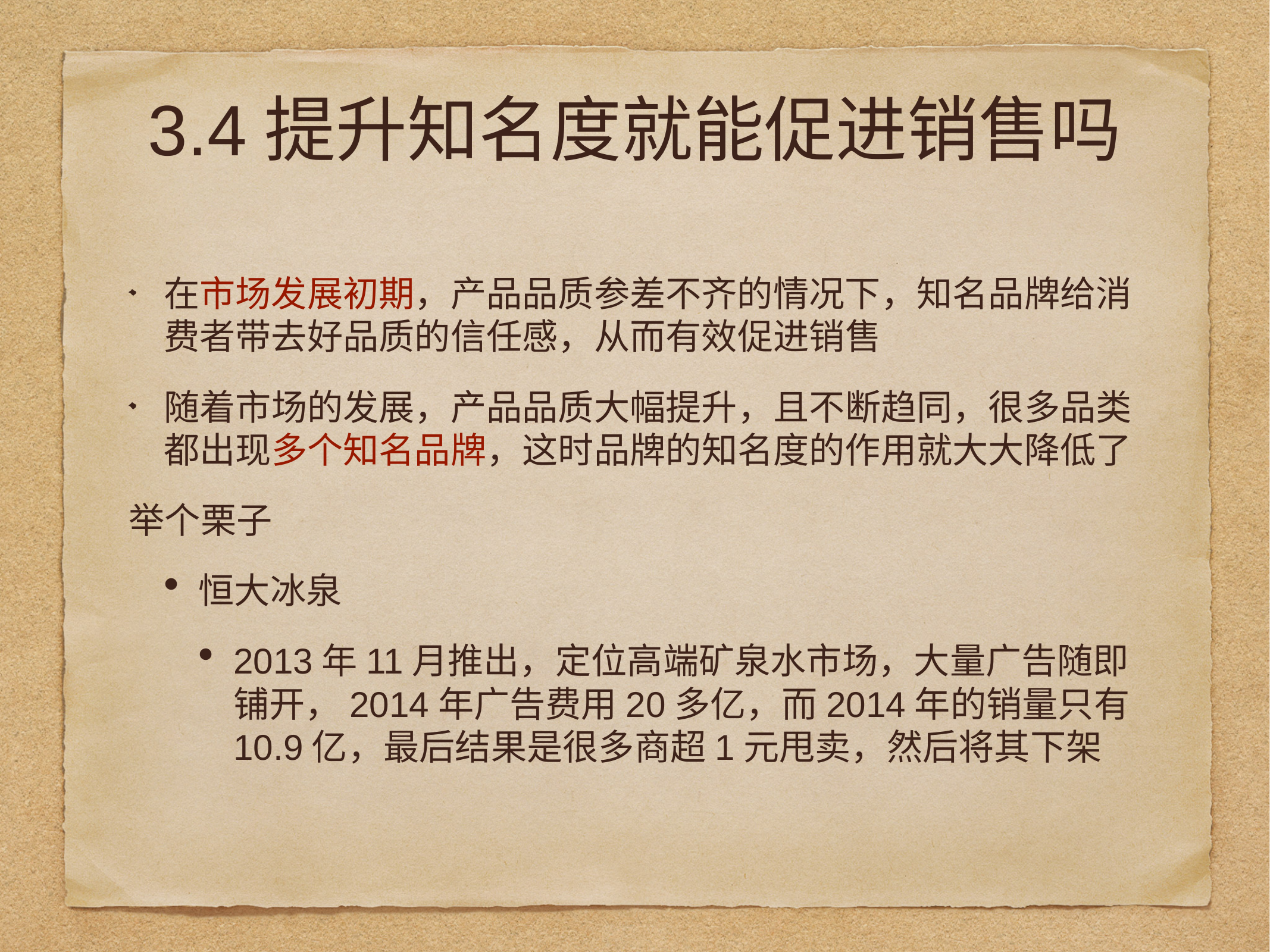

# 3.4提升知名度就能促进销售吗
在市场发展初期，产品品质参差不齐的情况下，知名品牌给消费者带去好品质的信任感，从而有效促进销售
随着市场的发展，产品品质大幅提升，且不断趋同，很多品类都出现多个知名品牌，这时品牌的知名度的作用就大大降低了
举个栗子
恒大冰泉
2013年11月推出，定位高端矿泉水市场，大量广告随即铺开，2014年广告费用20多亿，而2014年的销量只有10.9亿，最后结果是很多商超1元甩卖，然后将其下架